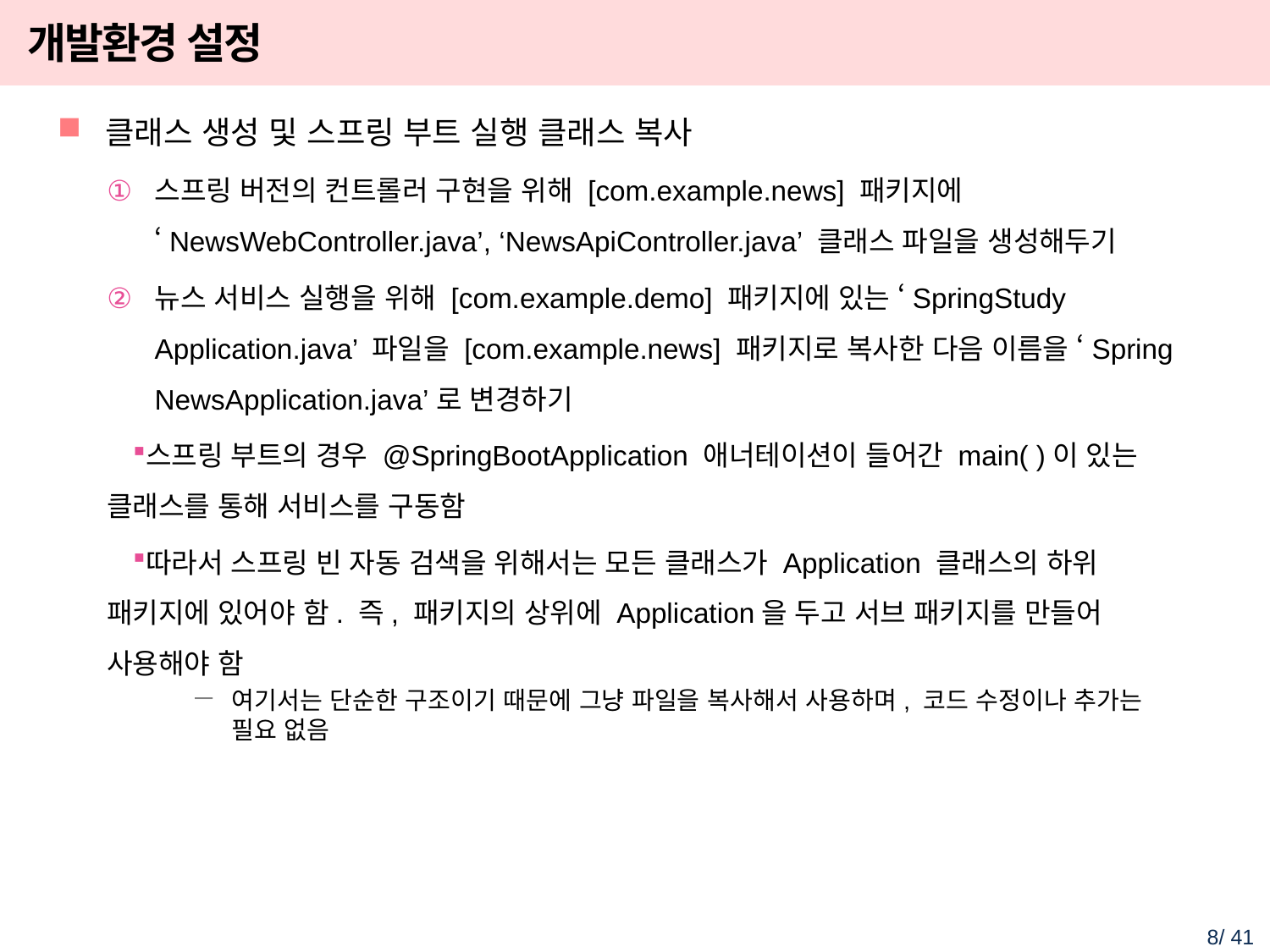

# 개발환경 설정
클래스 생성 및 스프링 부트 실행 클래스 복사
스프링 버전의 컨트롤러 구현을 위해 [com.example.news] 패키지에 ‘NewsWebController.java’, ‘NewsApiController.java’ 클래스 파일을 생성해두기
뉴스 서비스 실행을 위해 [com.example.demo] 패키지에 있는 ‘SpringStudy Application.java’ 파일을 [com.example.news] 패키지로 복사한 다음 이름을 ‘Spring NewsApplication.java’로 변경하기
스프링 부트의 경우 @SpringBootApplication 애너테이션이 들어간 main( )이 있는 클래스를 통해 서비스를 구동함
따라서 스프링 빈 자동 검색을 위해서는 모든 클래스가 Application 클래스의 하위 패키지에 있어야 함. 즉, 패키지의 상위에 Application을 두고 서브 패키지를 만들어 사용해야 함
여기서는 단순한 구조이기 때문에 그냥 파일을 복사해서 사용하며, 코드 수정이나 추가는 필요 없음